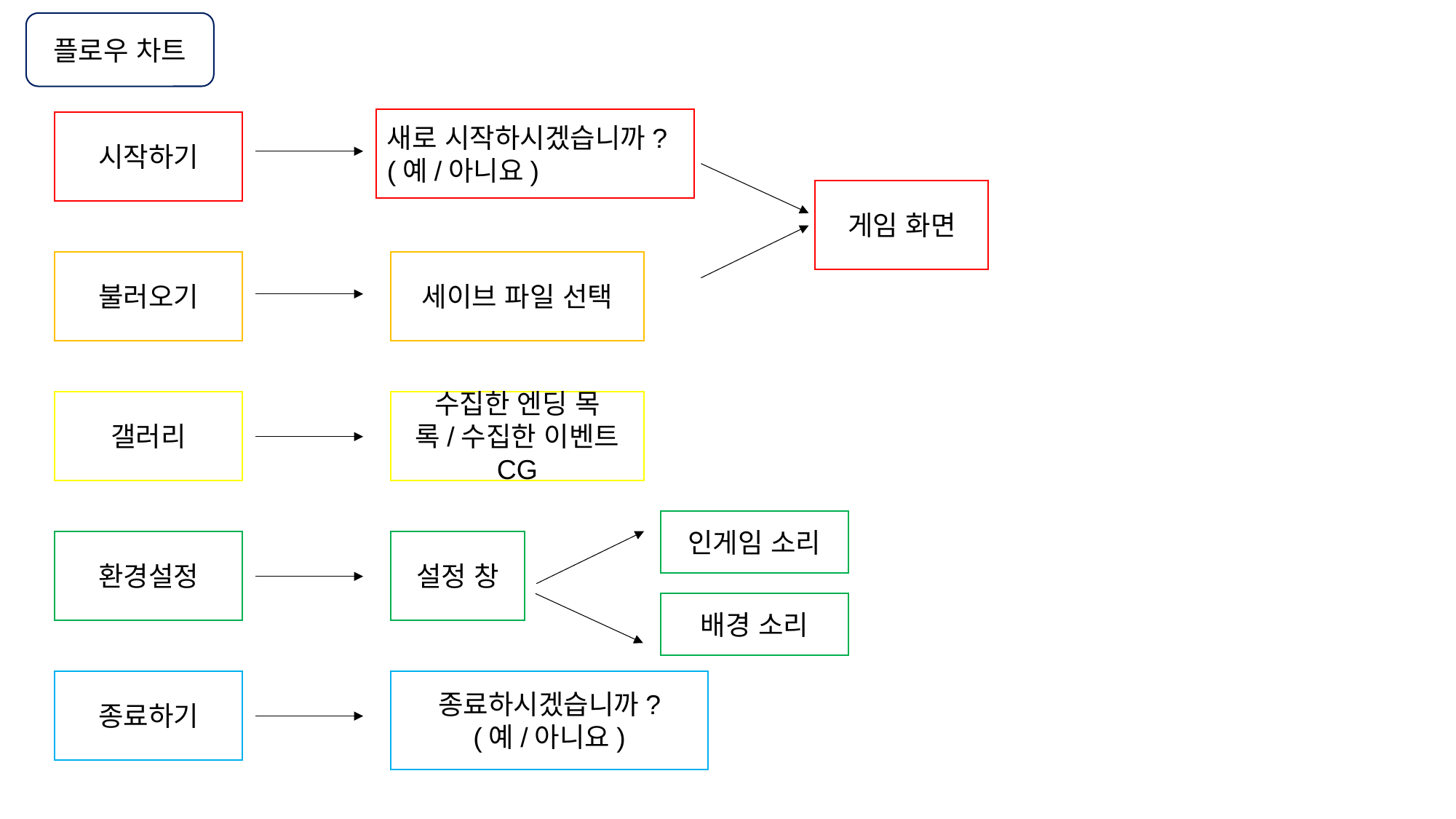

플로우 차트
새로 시작하시겠습니까? (예/아니요)
시작하기
게임 화면
불러오기
세이브 파일 선택
갤러리
수집한 엔딩 목록/수집한 이벤트 CG
인게임 소리
환경설정
설정 창
배경 소리
종료하시겠습니까?
(예/아니요)
종료하기